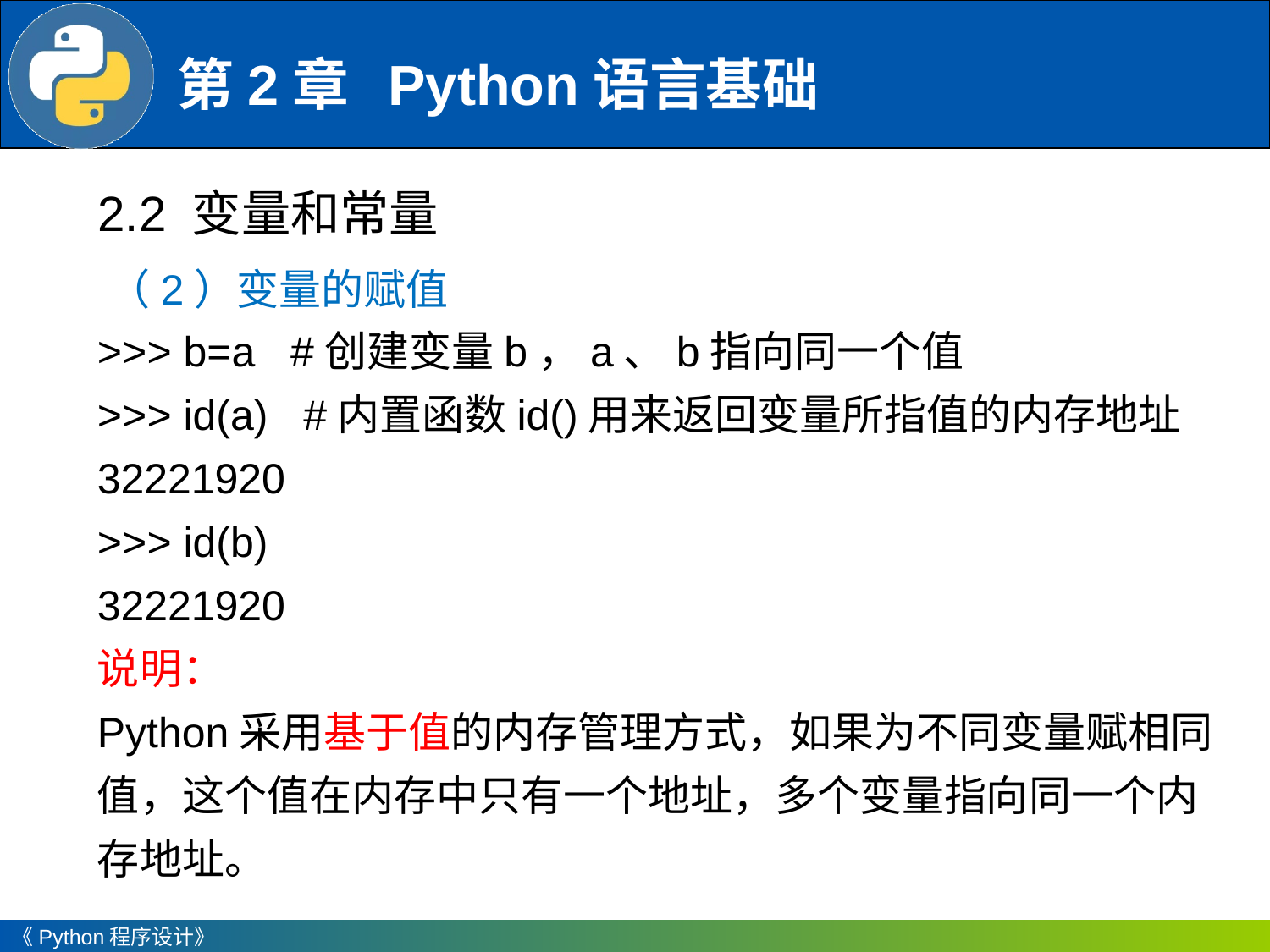

2.2 变量和常量
（2）变量的赋值
>>> b=a   #创建变量b，a、b指向同一个值
>>> id(a)   #内置函数id()用来返回变量所指值的内存地址
32221920
>>> id(b)
32221920
说明：
Python采用基于值的内存管理方式，如果为不同变量赋相同值，这个值在内存中只有一个地址，多个变量指向同一个内存地址。